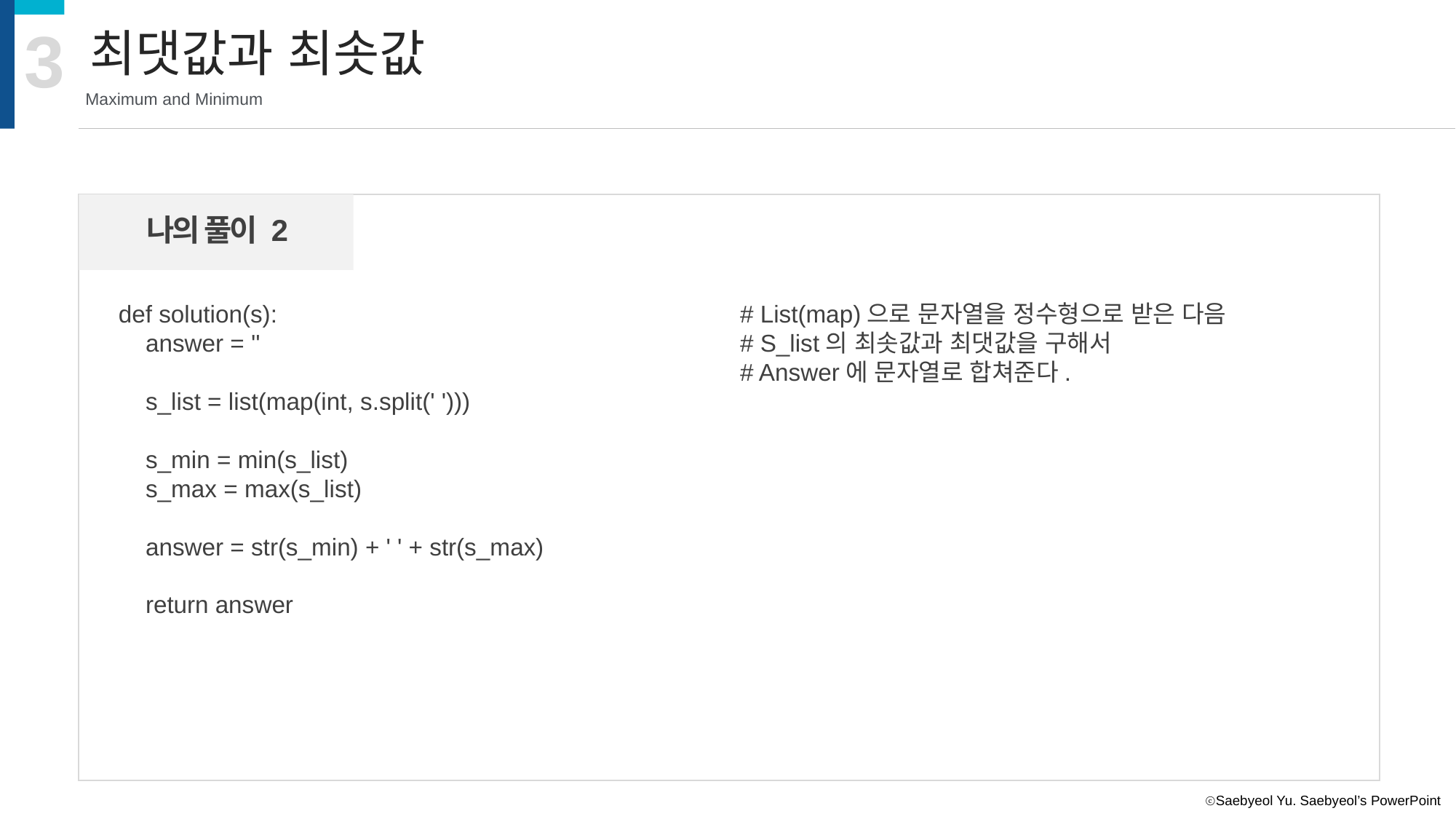

3
최댓값과 최솟값
Maximum and Minimum

나의 풀이 2
def solution(s):
    answer = ''

    s_list = list(map(int, s.split(' ')))

    s_min = min(s_list)
    s_max = max(s_list)

    answer = str(s_min) + ' ' + str(s_max)

    return answer
# List(map)으로 문자열을 정수형으로 받은 다음
# S_list의 최솟값과 최댓값을 구해서
# Answer에 문자열로 합쳐준다.